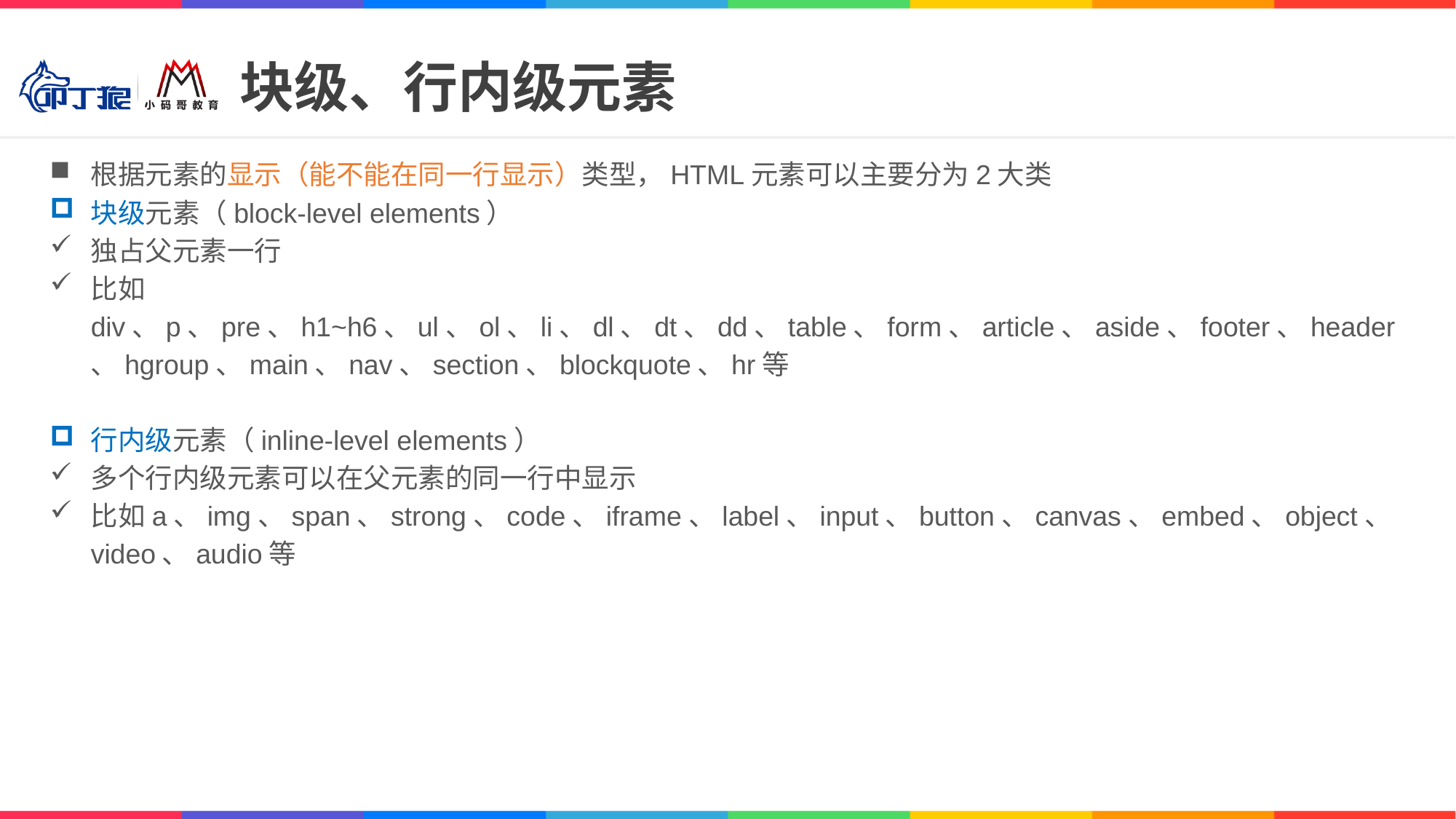

# 块级、行内级元素
根据元素的显示（能不能在同一行显示）类型，HTML元素可以主要分为2大类
块级元素（block-level elements）
独占父元素一行
比如div、p、pre、h1~h6、ul、ol、li、dl、dt、dd、table、form、article、aside、footer、header、hgroup、main、nav、section、blockquote、hr等

行内级元素（inline-level elements）
多个行内级元素可以在父元素的同一行中显示
比如a、img、span、strong、code、iframe、label、input、button、canvas、embed、object、 video、audio等